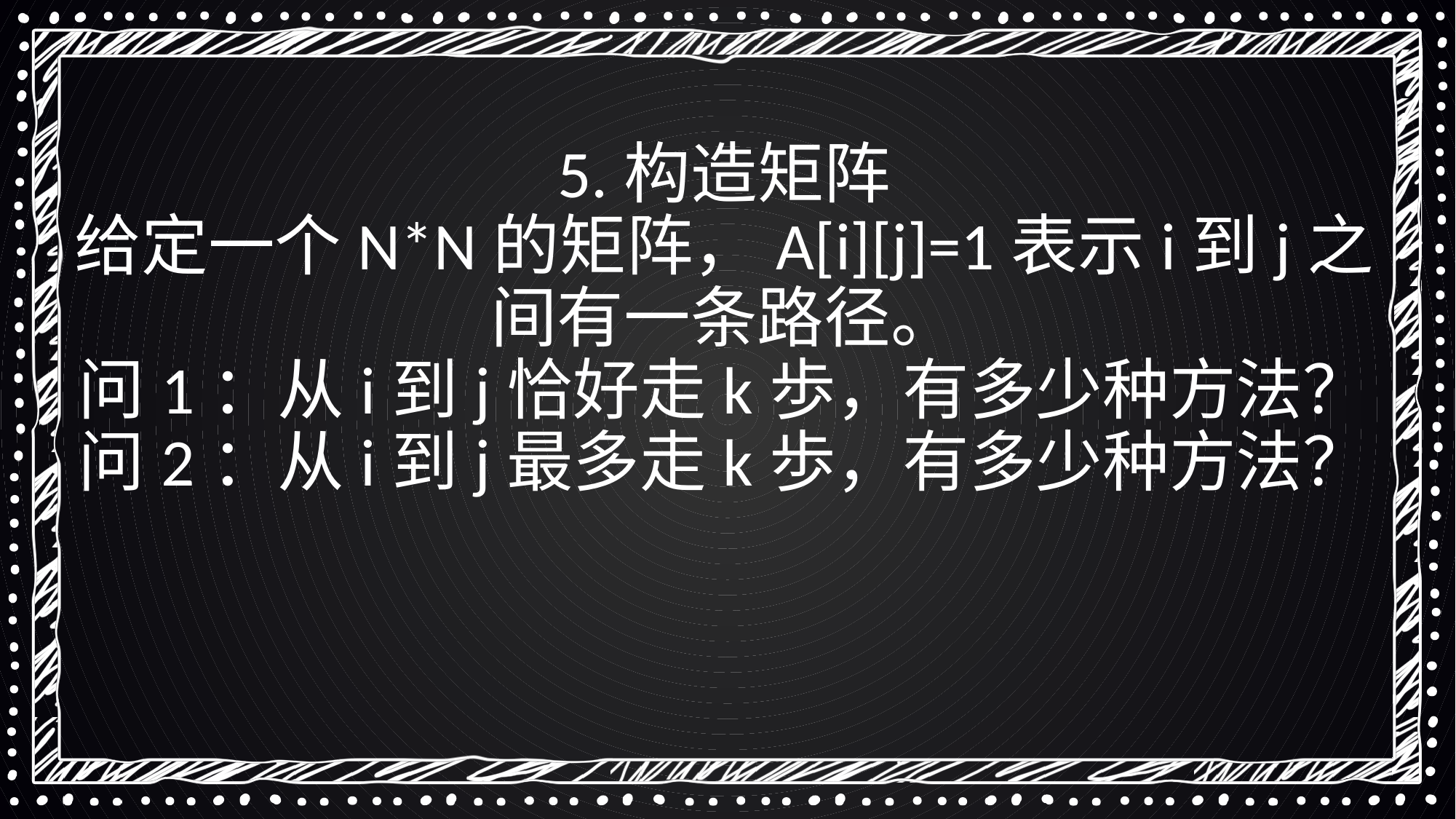

5.构造矩阵
给定一个N*N的矩阵，A[i][j]=1表示i到j之间有一条路径。
问1：从i到j恰好走k歩，有多少种方法？
问2：从i到j最多走k歩，有多少种方法？